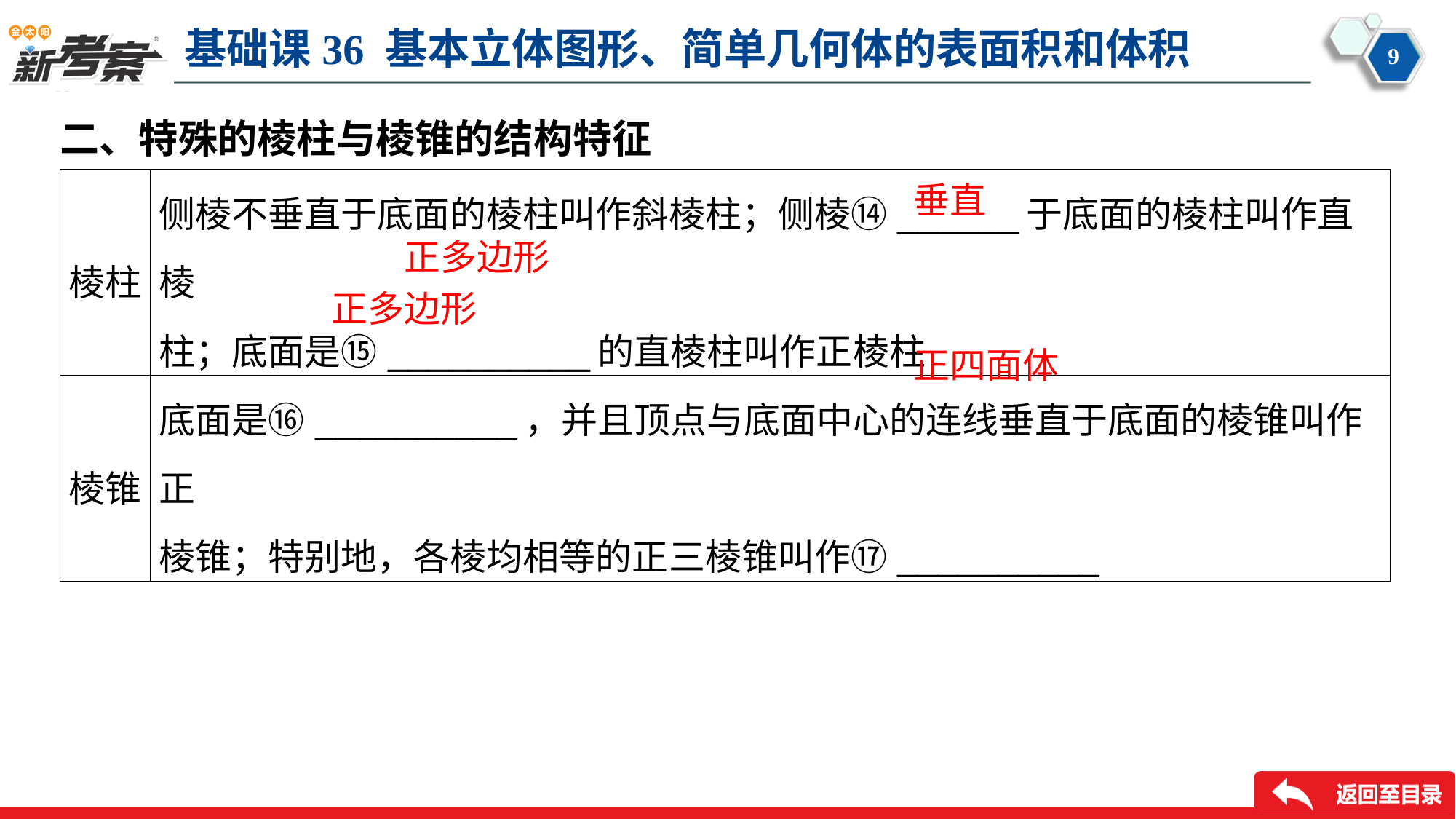

二、特殊的棱柱与棱锥的结构特征
垂直
| 棱柱 | 侧棱不垂直于底面的棱柱叫作斜棱柱；侧棱⑭\_\_\_\_\_\_于底面的棱柱叫作直棱 柱；底面是⑮\_\_\_\_\_\_\_\_\_\_的直棱柱叫作正棱柱 |
| --- | --- |
| 棱锥 | 底面是⑯\_\_\_\_\_\_\_\_\_\_，并且顶点与底面中心的连线垂直于底面的棱锥叫作正 棱锥；特别地，各棱均相等的正三棱锥叫作⑰\_\_\_\_\_\_\_\_\_\_ |
正多边形
正多边形
正四面体